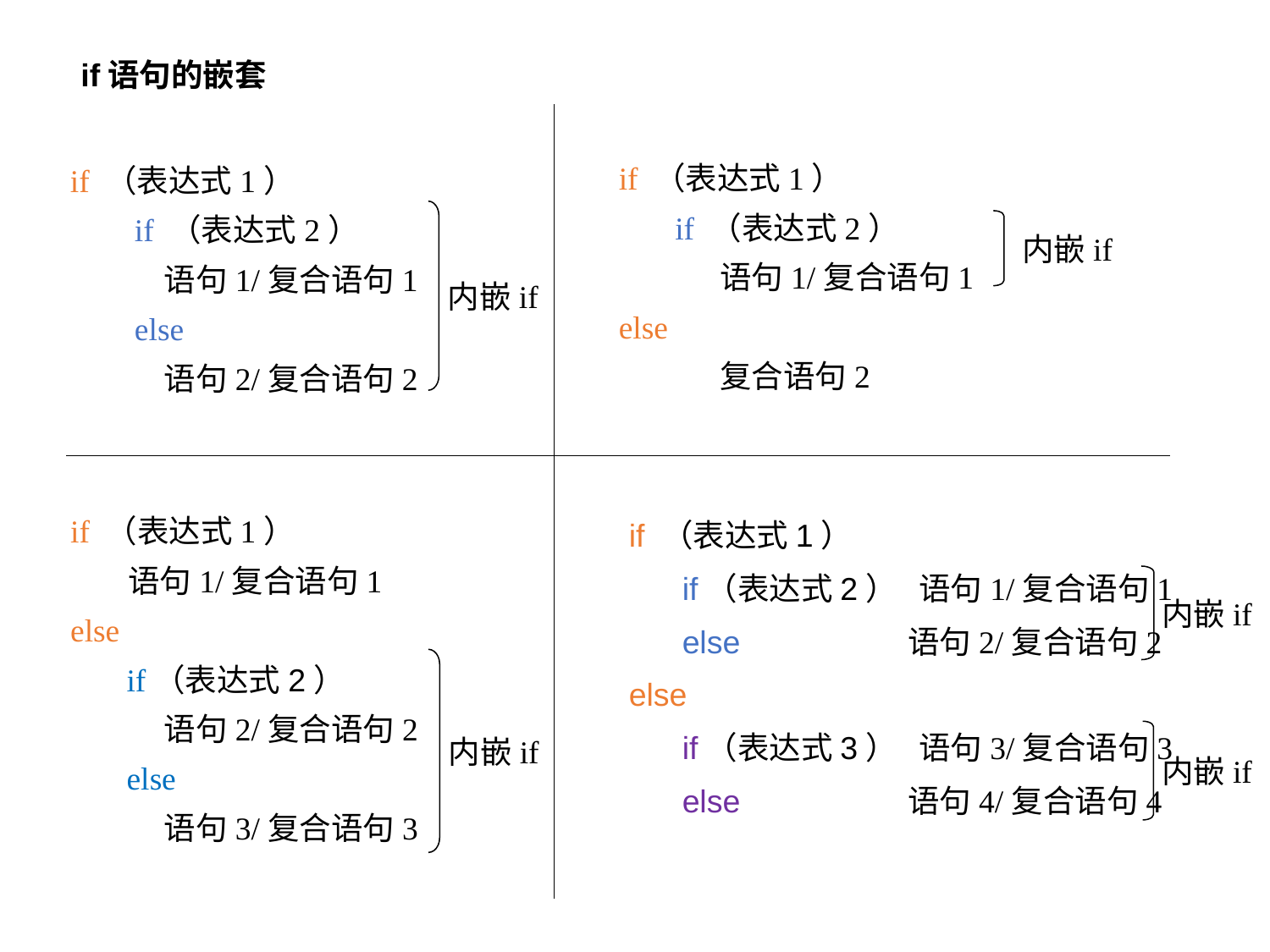

if语句的嵌套
if （表达式1）
       if （表达式2）
             语句1/复合语句1
else
             复合语句2

内嵌if
if （表达式1）
        if （表达式2）
            语句1/复合语句1
        else
            语句2/复合语句2

内嵌if
if （表达式1）
      if（表达式2）   语句1/复合语句1
      else                  语句2/复合语句2
else
      if（表达式3）   语句3/复合语句3
      else                  语句4/复合语句4

内嵌if

内嵌if
if （表达式1）
       语句1/复合语句1
else
       if（表达式2）
            语句2/复合语句2
       else
            语句3/复合语句3

内嵌if